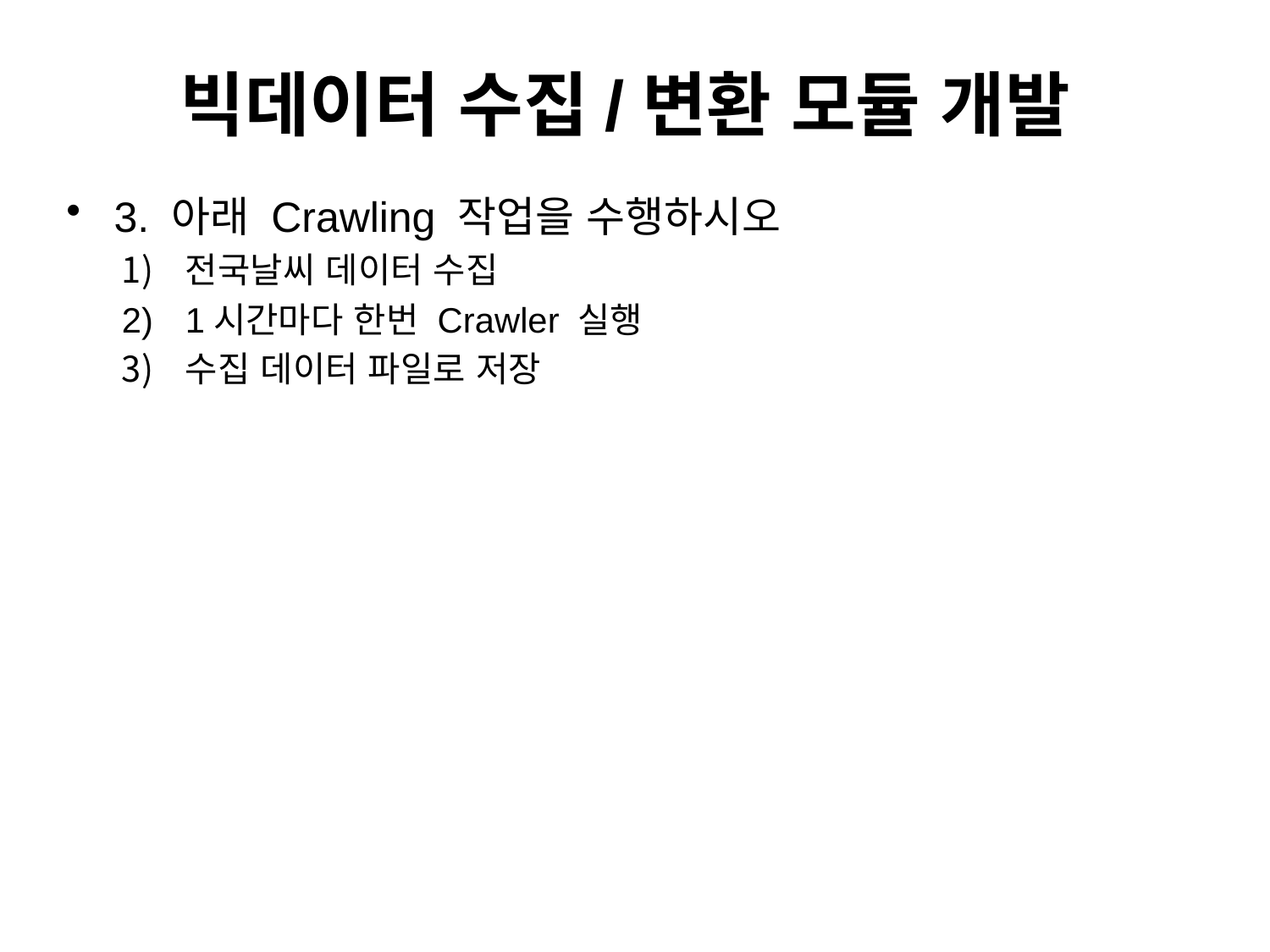

# 빅데이터 수집/변환 모듈 개발
3. 아래 Crawling 작업을 수행하시오
전국날씨 데이터 수집
1시간마다 한번 Crawler 실행
수집 데이터 파일로 저장